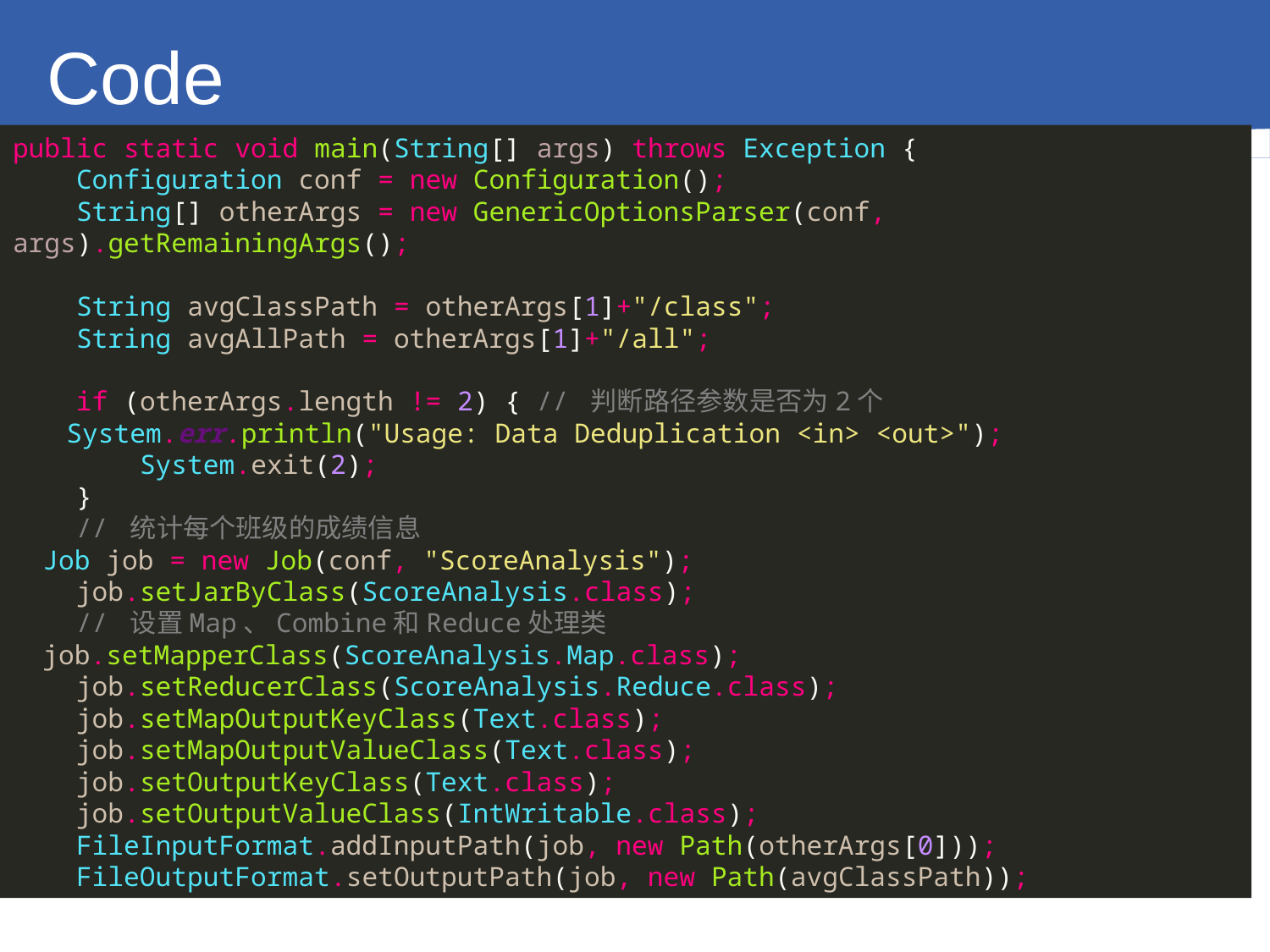

Code
public static void main(String[] args) throws Exception {
    Configuration conf = new Configuration();
    String[] otherArgs = new GenericOptionsParser(conf, args).getRemainingArgs();
    String avgClassPath = otherArgs[1]+"/class";
    String avgAllPath = otherArgs[1]+"/all";
    if (otherArgs.length != 2) { // 判断路径参数是否为2个
        System.err.println("Usage: Data Deduplication <in> <out>");
        System.exit(2);
    }
    // 统计每个班级的成绩信息
    Job job = new Job(conf, "ScoreAnalysis");
    job.setJarByClass(ScoreAnalysis.class);
    // 设置Map、Combine和Reduce处理类
    job.setMapperClass(ScoreAnalysis.Map.class);
    job.setReducerClass(ScoreAnalysis.Reduce.class);
    job.setMapOutputKeyClass(Text.class);
    job.setMapOutputValueClass(Text.class);
    job.setOutputKeyClass(Text.class);
    job.setOutputValueClass(IntWritable.class);
    FileInputFormat.addInputPath(job, new Path(otherArgs[0]));
    FileOutputFormat.setOutputPath(job, new Path(avgClassPath));